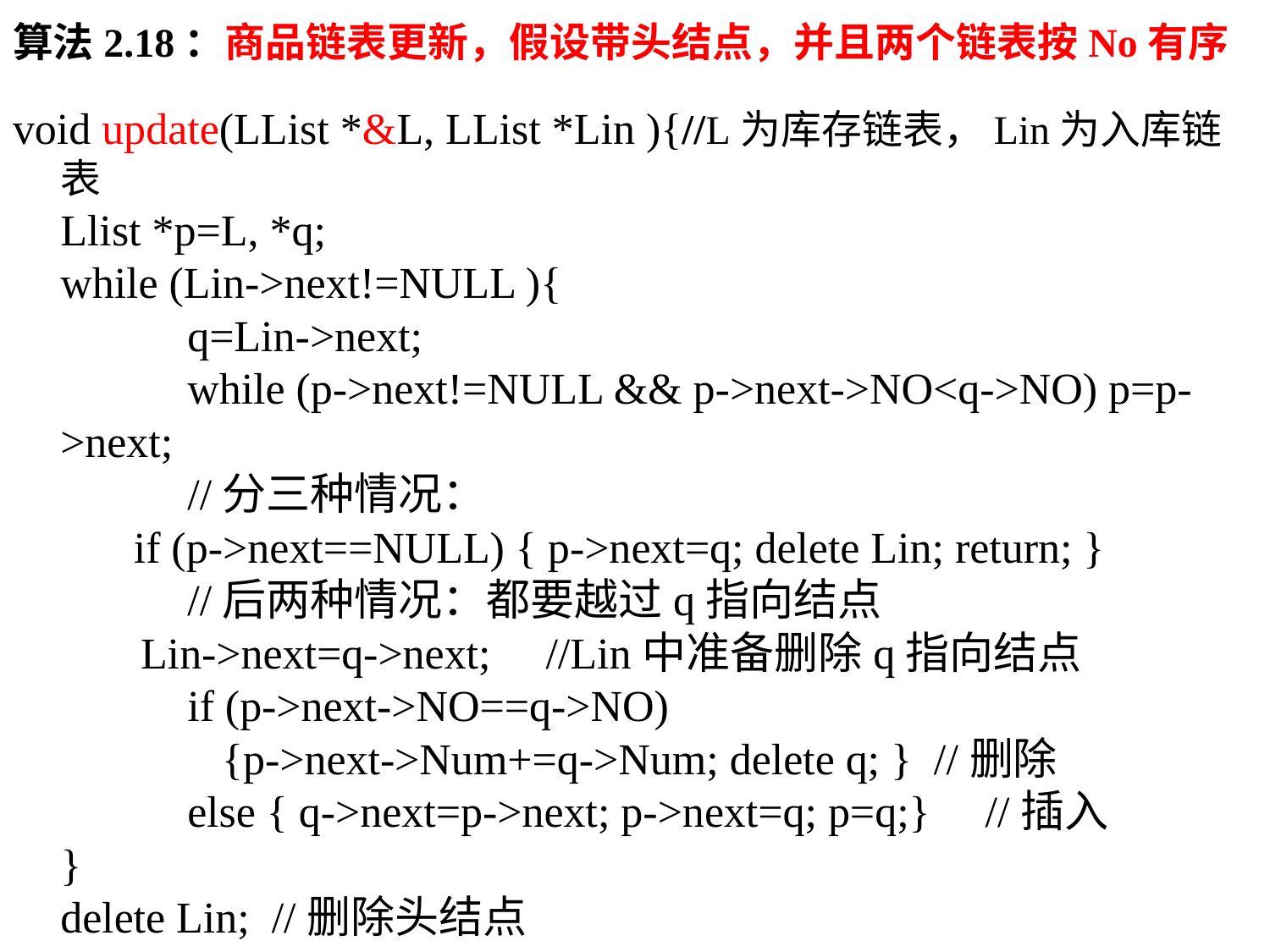

算法2.18：商品链表更新，假设带头结点，并且两个链表按No有序
void update(LList *&L, LList *Lin ){//L为库存链表，Lin为入库链表
	Llist *p=L, *q;
	while (Lin->next!=NULL ){
		q=Lin->next;
		while (p->next!=NULL && p->next->NO<q->NO) p=p->next;
		//分三种情况：
           if (p->next==NULL) { p->next=q; delete Lin; return; }
     	//后两种情况：都要越过q指向结点
       Lin->next=q->next;     //Lin中准备删除q指向结点
     	if (p->next->NO==q->NO)
                   {p->next->Num+=q->Num; delete q; }  //删除
     	else { q->next=p->next; p->next=q; p=q;}     //插入
	}
	delete Lin;  //删除头结点
	return;
}	//结束update()